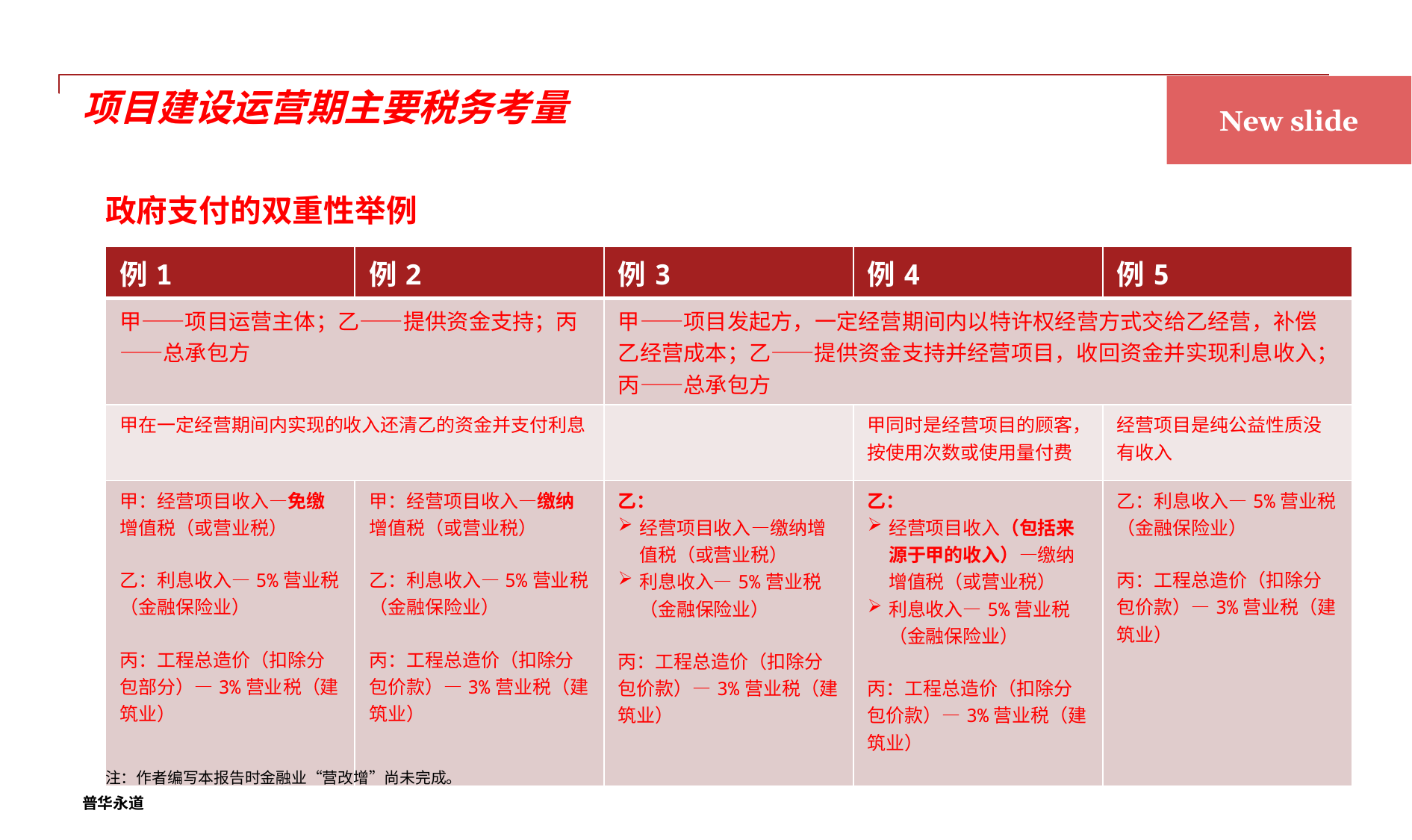

New slide
# 项目建设运营期主要税务考量
政府支付的双重性举例

| 例1 | 例2 | 例3 | 例4 | 例5 |
| --- | --- | --- | --- | --- |
| 甲——项目运营主体；乙——提供资金支持；丙——总承包方 |  | 甲——项目发起方，一定经营期间内以特许权经营方式交给乙经营，补偿乙经营成本；乙——提供资金支持并经营项目，收回资金并实现利息收入；丙——总承包方 |  |  |
| 甲在一定经营期间内实现的收入还清乙的资金并支付利息 |  |  | 甲同时是经营项目的顾客，按使用次数或使用量付费 | 经营项目是纯公益性质没有收入 |
| 甲：经营项目收入—免缴增值税（或营业税） 乙：利息收入—5%营业税（金融保险业） 丙：工程总造价（扣除分包部分）—3%营业税（建筑业） | 甲：经营项目收入—缴纳增值税（或营业税） 乙：利息收入—5%营业税（金融保险业） 丙：工程总造价（扣除分包价款）—3%营业税（建筑业） | 乙： 经营项目收入—缴纳增值税（或营业税） 利息收入—5%营业税（金融保险业） 丙：工程总造价（扣除分包价款）—3%营业税（建筑业） | 乙： 经营项目收入（包括来源于甲的收入）—缴纳增值税（或营业税） 利息收入—5%营业税（金融保险业） 丙：工程总造价（扣除分包价款）—3%营业税（建筑业） | 乙：利息收入—5%营业税（金融保险业） 丙：工程总造价（扣除分包价款）—3%营业税（建筑业） |
注：作者编写本报告时金融业“营改增”尚未完成。